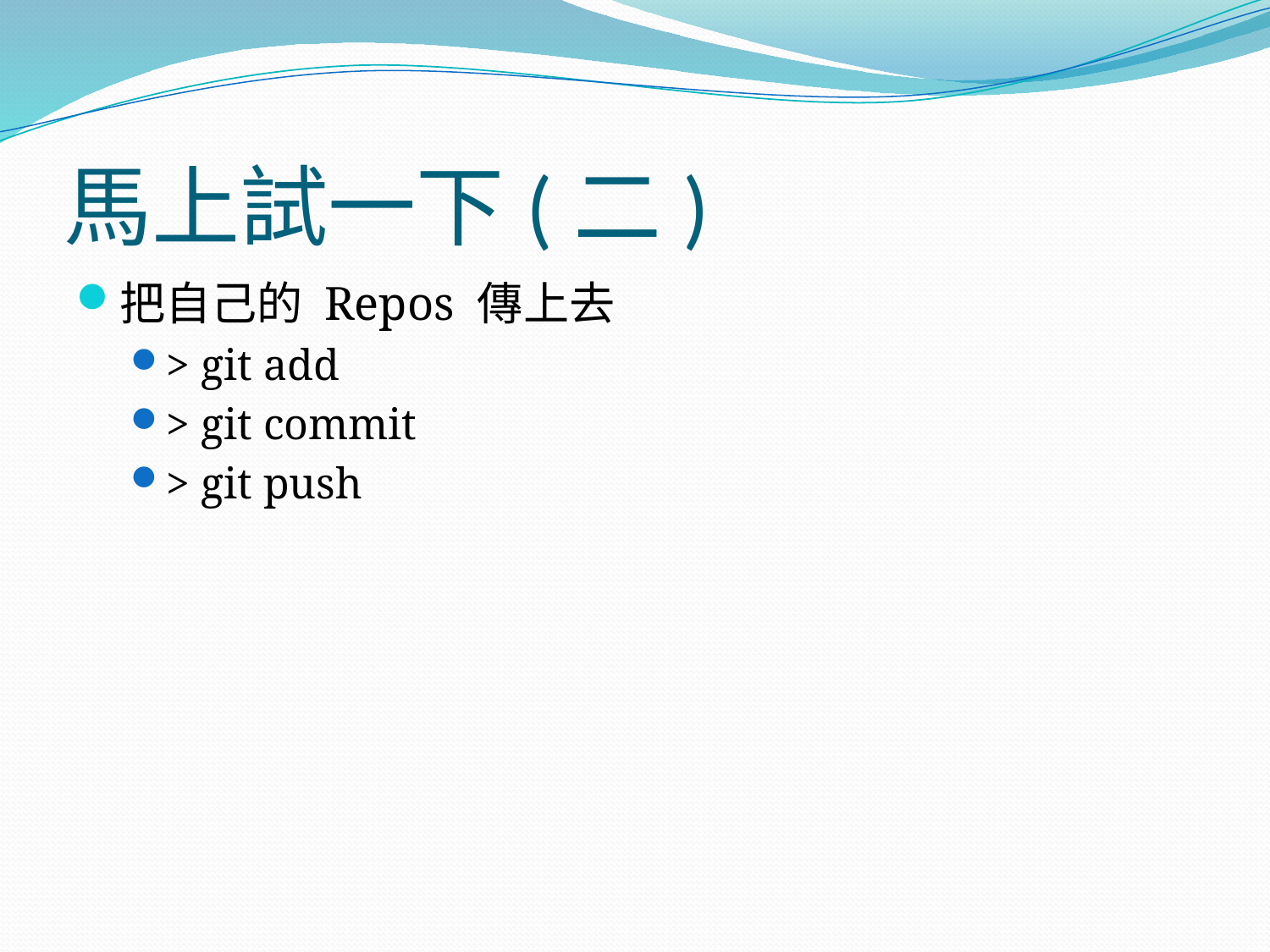

# 馬上試一下(二)
把自己的 Repos 傳上去
> git add
> git commit
> git push